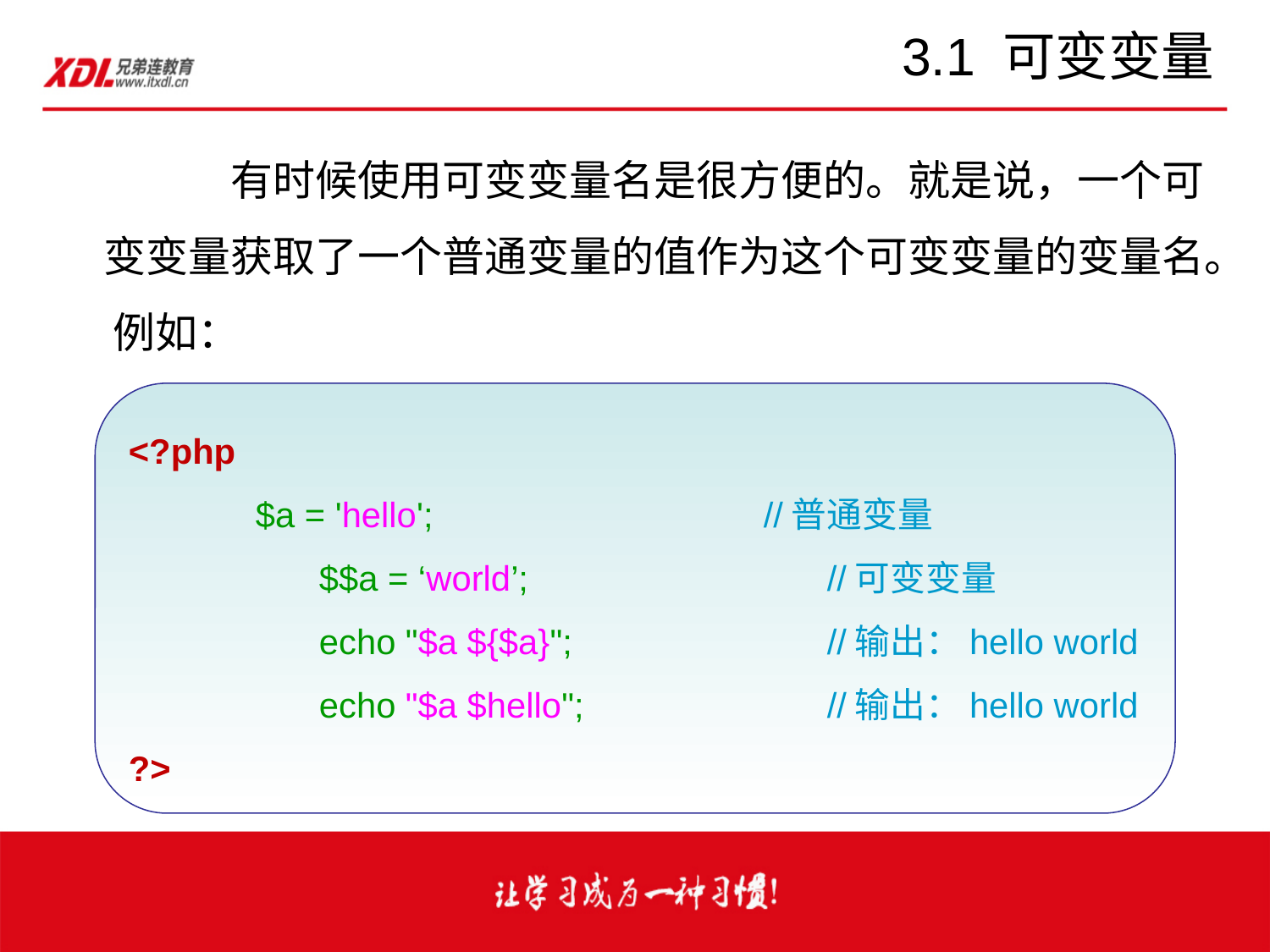

# 3.1 可变变量
		有时候使用可变变量名是很方便的。就是说，一个可变变量获取了一个普通变量的值作为这个可变变量的变量名。 例如：
<?php
	$a = 'hello';			//普通变量
	$$a = ‘world’;			//可变变量
	echo "$a ${$a}";			//输出：hello world
	echo "$a $hello";		//输出：hello world
?>